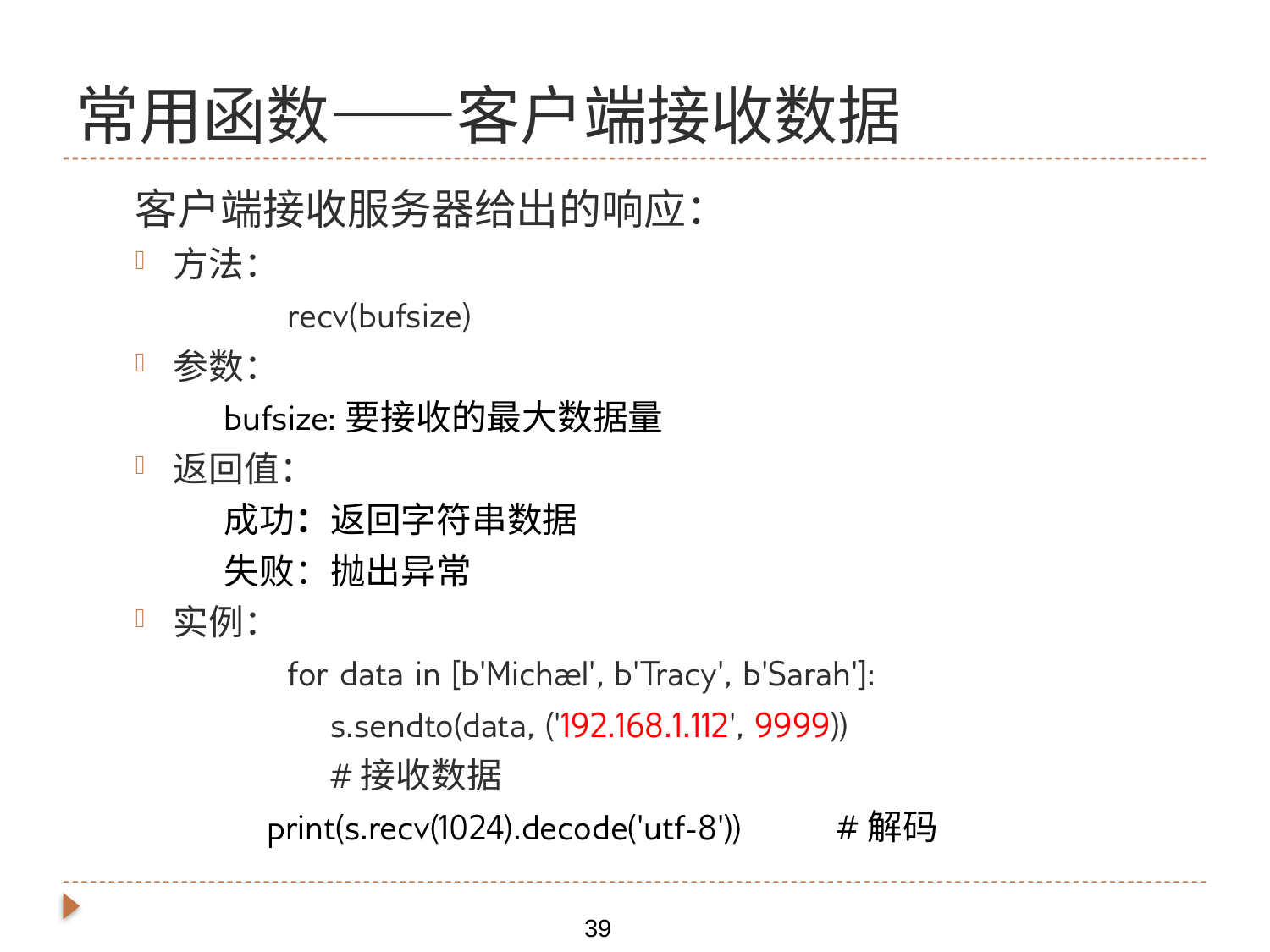

# 常用函数——客户端接收数据
客户端接收服务器给出的响应：
方法：
	recv(bufsize)
参数：
bufsize:要接收的最大数据量
返回值：
成功：返回字符串数据
失败：抛出异常
实例：
	for data in [b'Michael', b'Tracy', b'Sarah']:
	    s.sendto(data, ('192.168.1.112', 9999))
	    #接收数据
    print(s.recv(1024).decode('utf-8'))         #解码

39